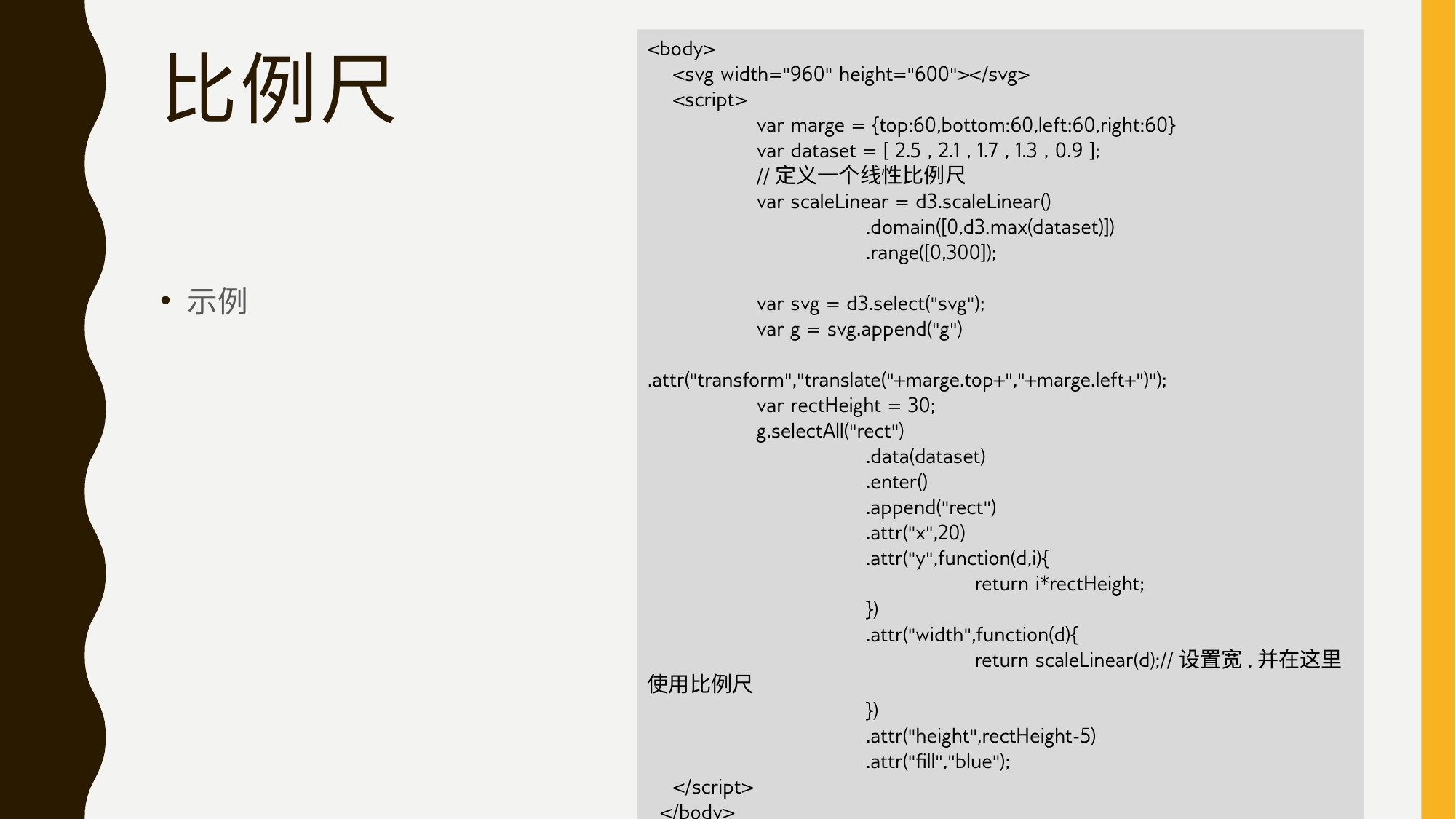

<body>
    <svg width="960" height="600"></svg>
    <script>
    	var marge = {top:60,bottom:60,left:60,right:60}
    	var dataset = [ 2.5 , 2.1 , 1.7 , 1.3 , 0.9 ];
    	//定义一个线性比例尺
    	var scaleLinear = d3.scaleLinear()
    		.domain([0,d3.max(dataset)])
    		.range([0,300]);

    	var svg = d3.select("svg");
    	var g = svg.append("g")
    		.attr("transform","translate("+marge.top+","+marge.left+")");
    	var rectHeight = 30;
    	g.selectAll("rect")
    		.data(dataset)
    		.enter()
    		.append("rect")
    		.attr("x",20)
    		.attr("y",function(d,i){
    			return i*rectHeight;
    		})
    		.attr("width",function(d){
    			return scaleLinear(d);//设置宽,并在这里使用比例尺
    		})
    		.attr("height",rectHeight-5)
    		.attr("fill","blue");
    </script>
  </body>
# 比例尺
示例